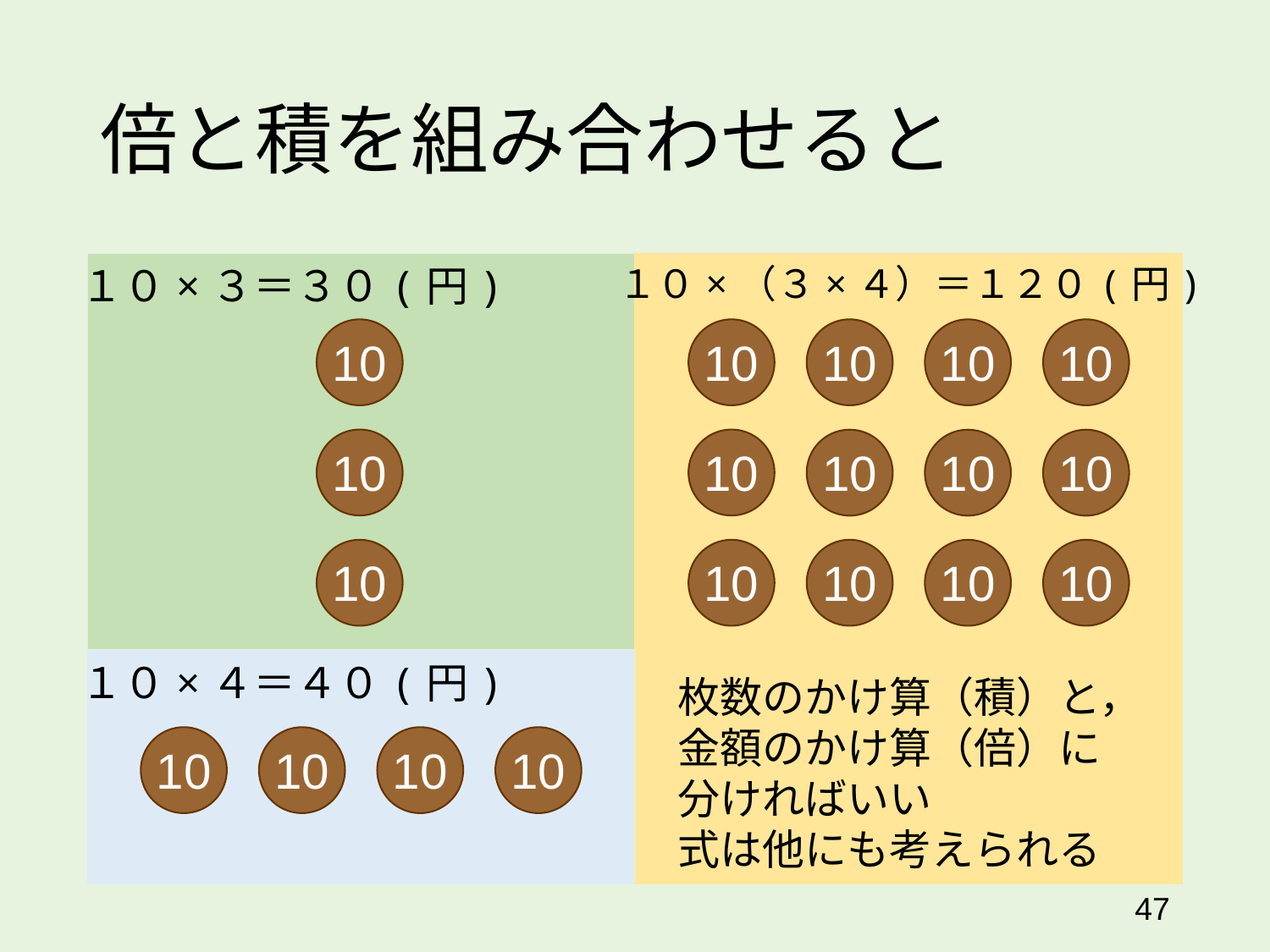

# 倍と積を組み合わせると

１０×３＝３０(円)
１０×（３×４）＝１２０(円)

10

10

10

10

10

10

10

10

10

10

10

10

10

10

10

１０×４＝４０(円)
枚数のかけ算（積）と，
金額のかけ算（倍）に
分ければいい
式は他にも考えられる

10

10

10

10
47